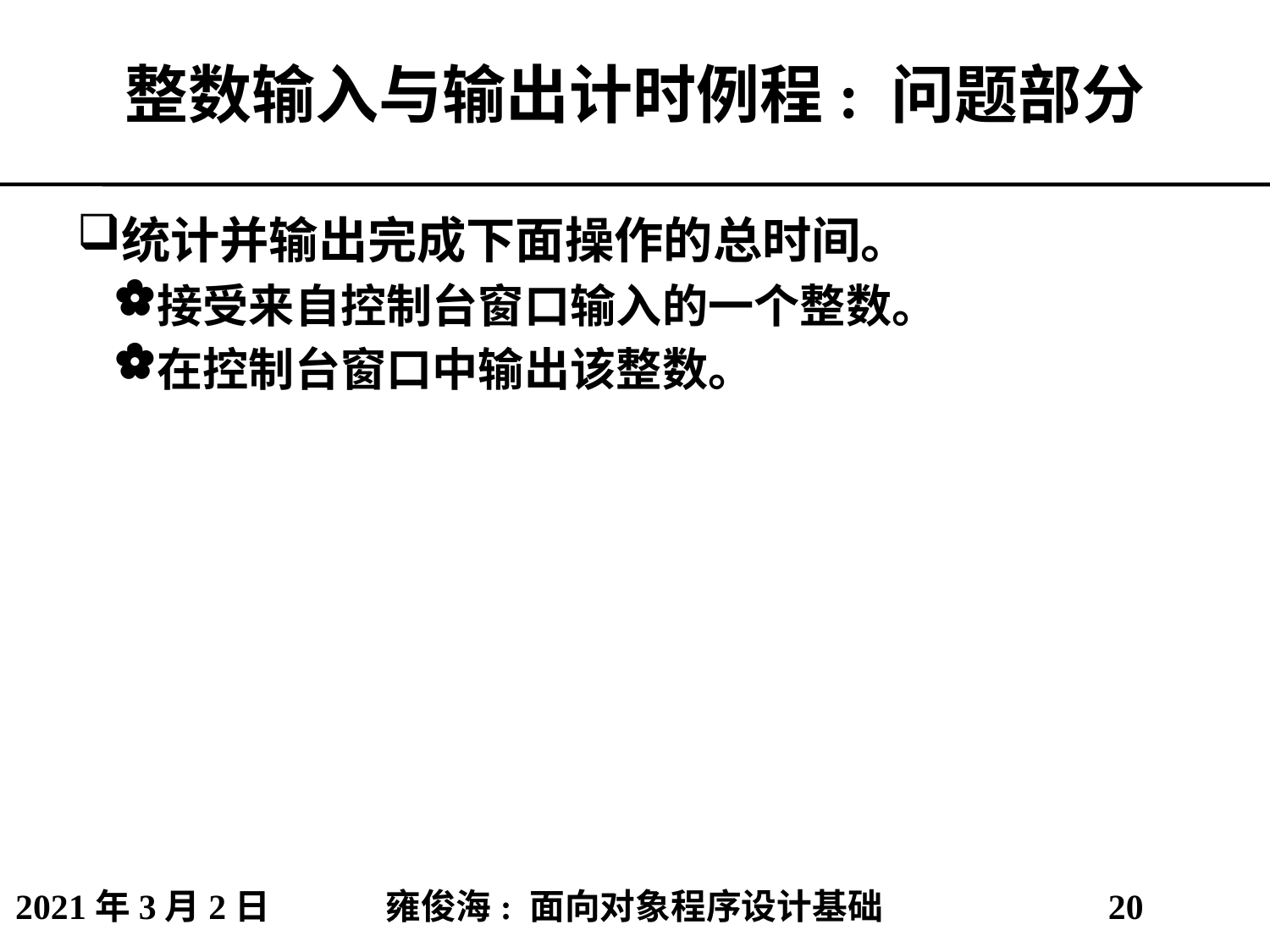

# 整数输入与输出计时例程: 问题部分

统计并输出完成下面操作的总时间。
接受来自控制台窗口输入的一个整数。
在控制台窗口中输出该整数。
2021年3月2日
雍俊海: 面向对象程序设计基础
20